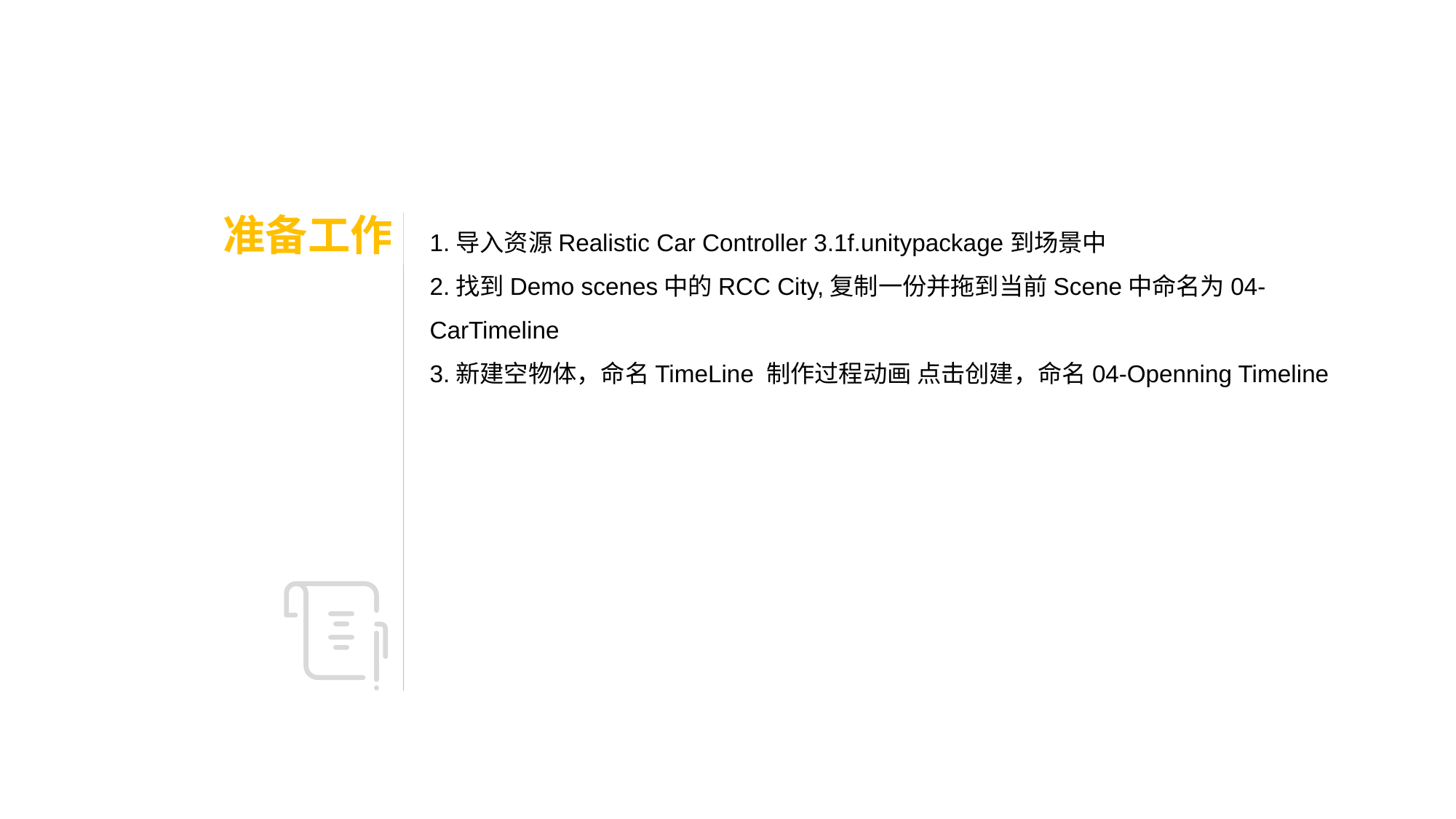

准备工作
1.导入资源Realistic Car Controller 3.1f.unitypackage到场景中
2.找到Demo scenes中的RCC City,复制一份并拖到当前Scene中命名为04-CarTimeline
3.新建空物体，命名TimeLine 制作过程动画 点击创建，命名04-Openning Timeline